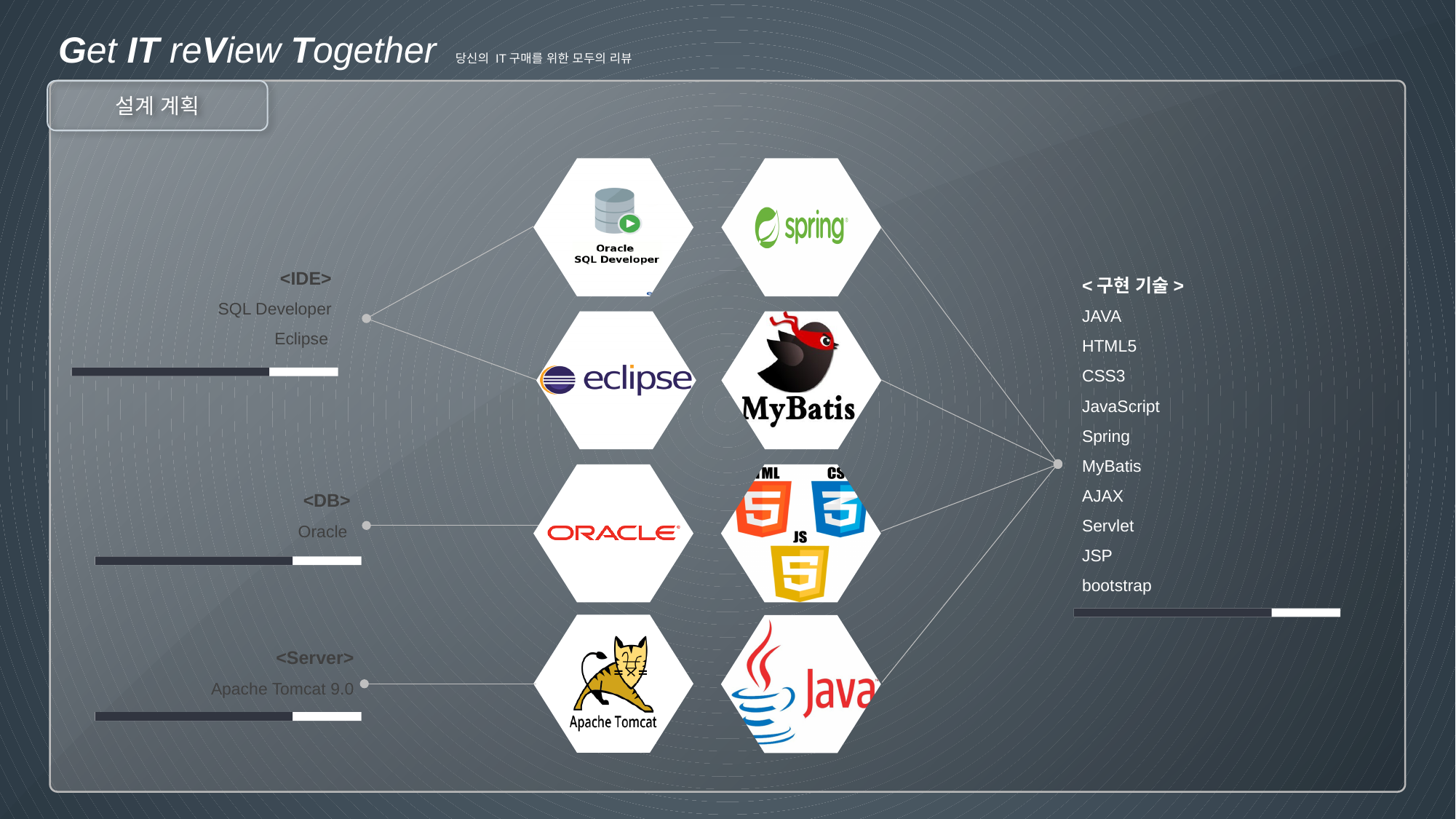

Get IT reView Together 당신의 IT구매를 위한 모두의 리뷰

설계 계획

<IDE>
SQL Developer
Eclipse
<구현 기술>
JAVA
HTML5
CSS3
JavaScript
Spring
MyBatis
AJAX
Servlet
JSP
bootstrap

<DB>
Oracle

<Server>
Apache Tomcat 9.0